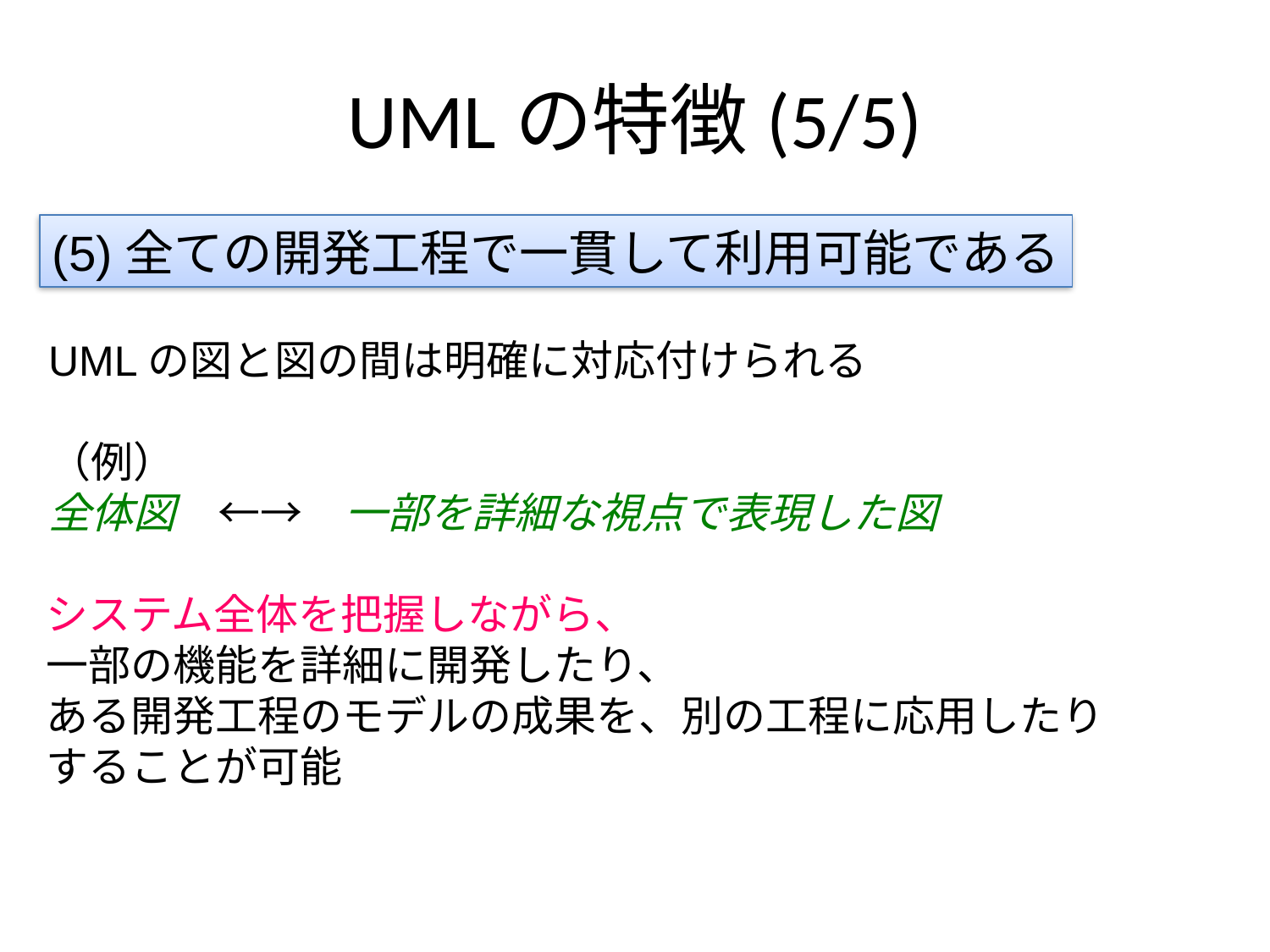

# UMLの特徴(5/5)
(5)全ての開発工程で一貫して利用可能である
UMLの図と図の間は明確に対応付けられる

（例）
全体図　←→　一部を詳細な視点で表現した図
システム全体を把握しながら、
一部の機能を詳細に開発したり、
ある開発工程のモデルの成果を、別の工程に応用したり
することが可能